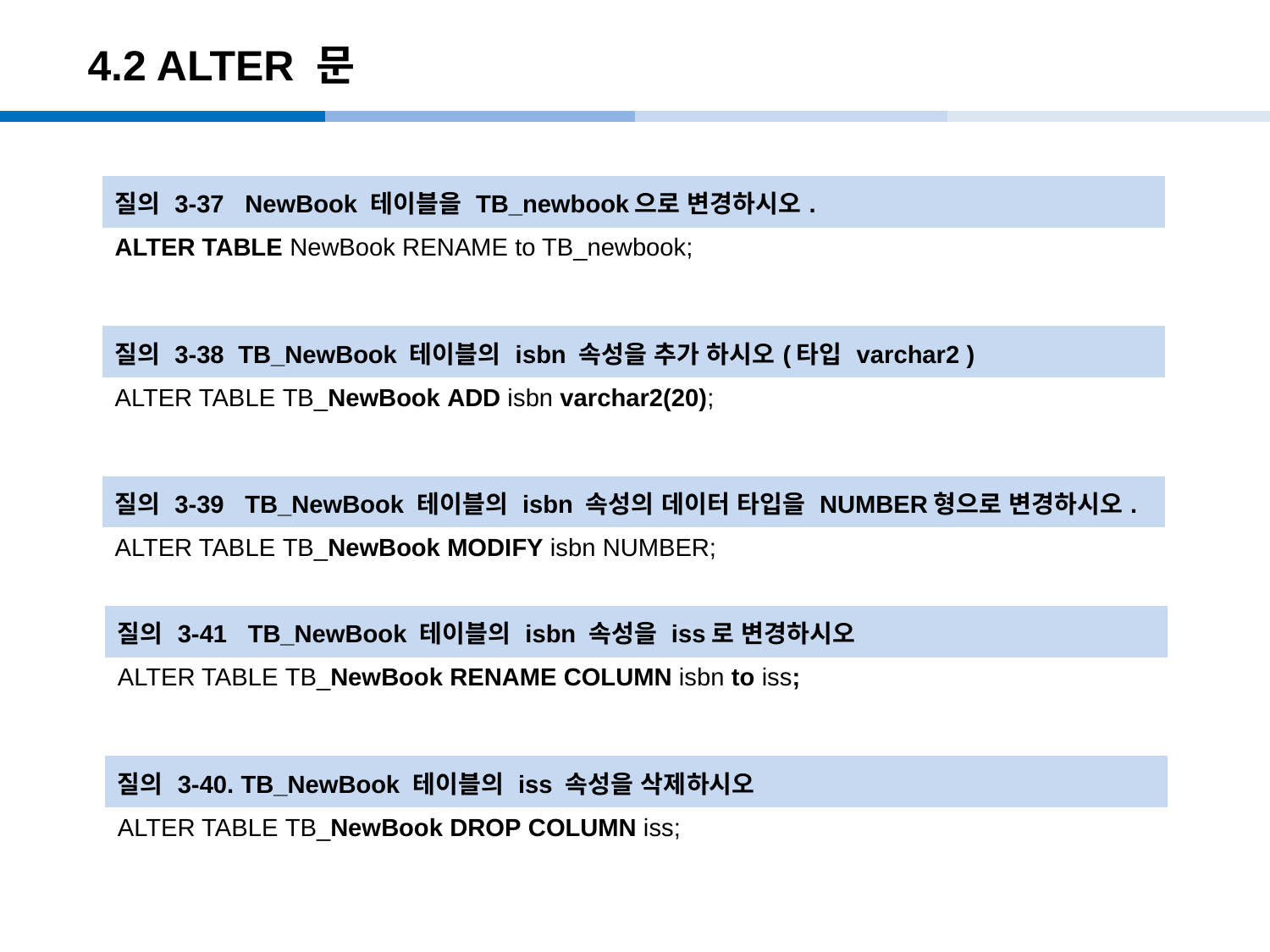

# 4.2 ALTER 문
| 질의 3-37 NewBook 테이블을 TB\_newbook으로 변경하시오. |
| --- |
| ALTER TABLE NewBook RENAME to TB\_newbook; |
| 질의 3-38 TB\_NewBook 테이블의 isbn 속성을 추가 하시오(타입 varchar2 ) |
| --- |
| ALTER TABLE TB\_NewBook ADD isbn varchar2(20); |
| 질의 3-39 TB\_NewBook 테이블의 isbn 속성의 데이터 타입을 NUMBER형으로 변경하시오. |
| --- |
| ALTER TABLE TB\_NewBook MODIFY isbn NUMBER; |
| 질의 3-41 TB\_NewBook 테이블의 isbn 속성을 iss로 변경하시오 |
| --- |
| ALTER TABLE TB\_NewBook RENAME COLUMN isbn to iss; |
| 질의 3-40. TB\_NewBook 테이블의 iss 속성을 삭제하시오 |
| --- |
| ALTER TABLE TB\_NewBook DROP COLUMN iss; |